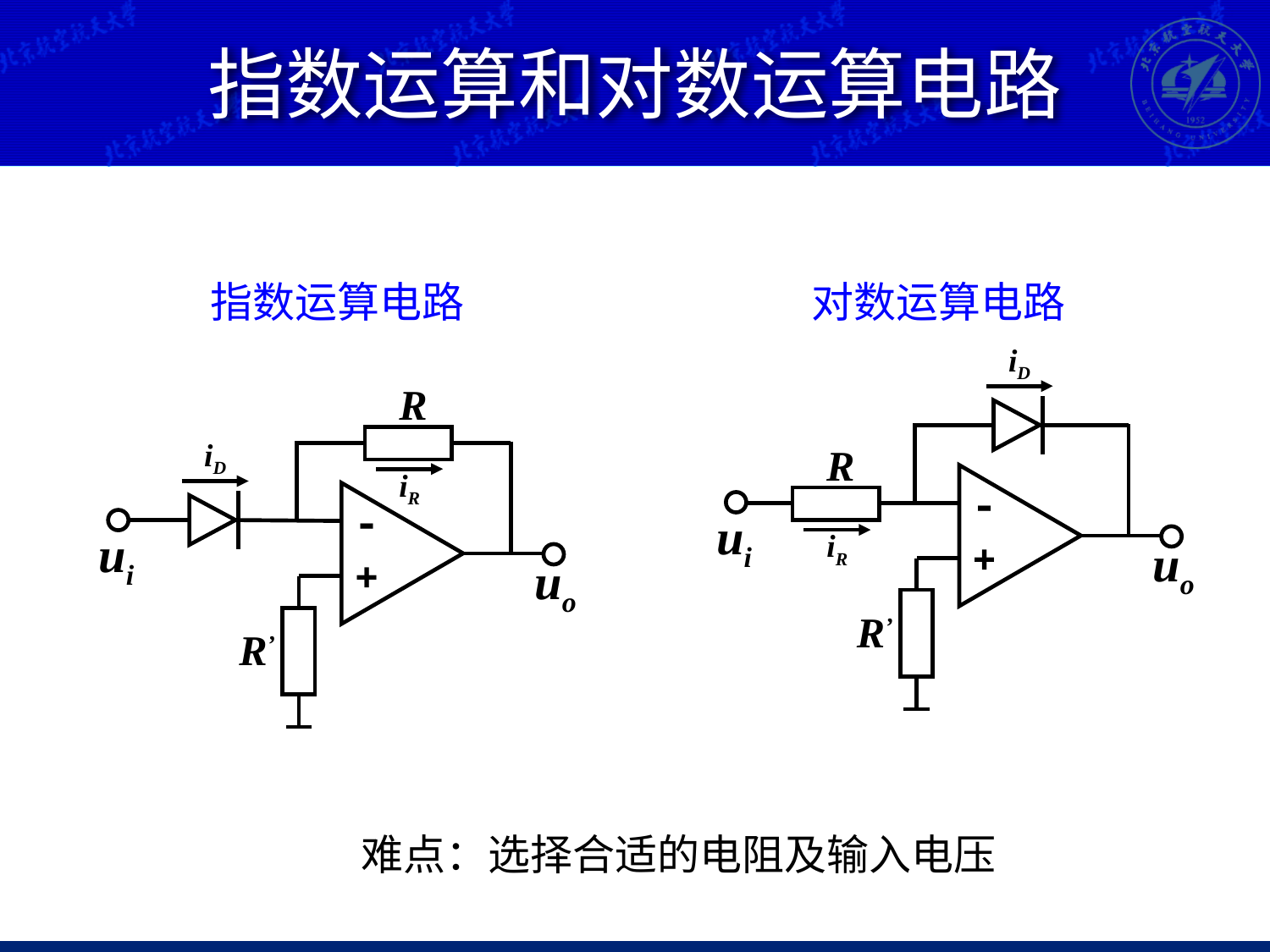

指数运算和对数运算电路
指数运算电路
对数运算电路
iD

R

iR
-

+

ui
uo

R’

R

iD
iR
-

+

ui
uo

R’

难点：选择合适的电阻及输入电压